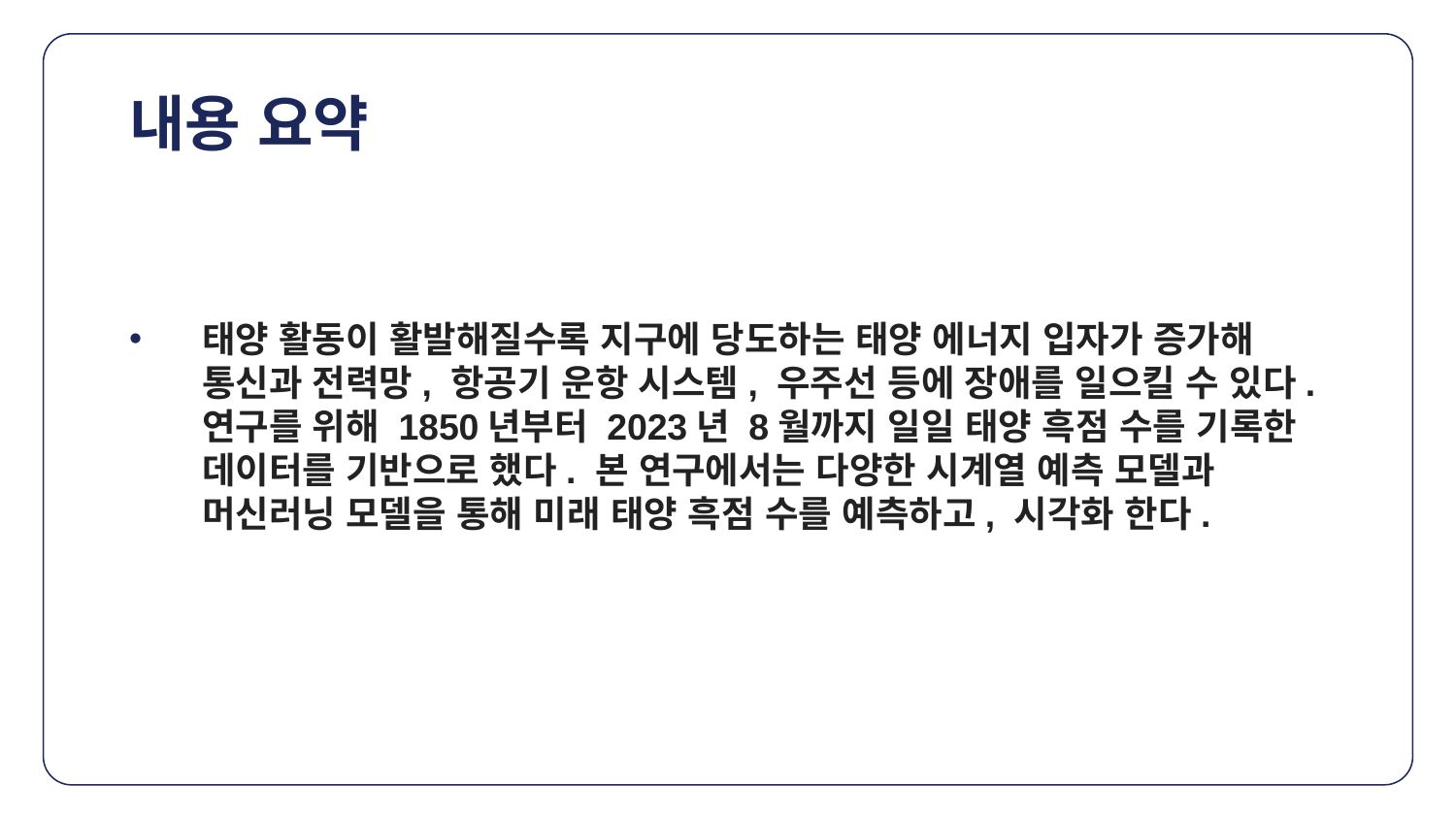

# 내용 요약
태양 활동이 활발해질수록 지구에 당도하는 태양 에너지 입자가 증가해 통신과 전력망, 항공기 운항 시스템, 우주선 등에 장애를 일으킬 수 있다. 연구를 위해 1850년부터 2023년 8월까지 일일 태양 흑점 수를 기록한 데이터를 기반으로 했다. 본 연구에서는 다양한 시계열 예측 모델과 머신러닝 모델을 통해 미래 태양 흑점 수를 예측하고, 시각화 한다.